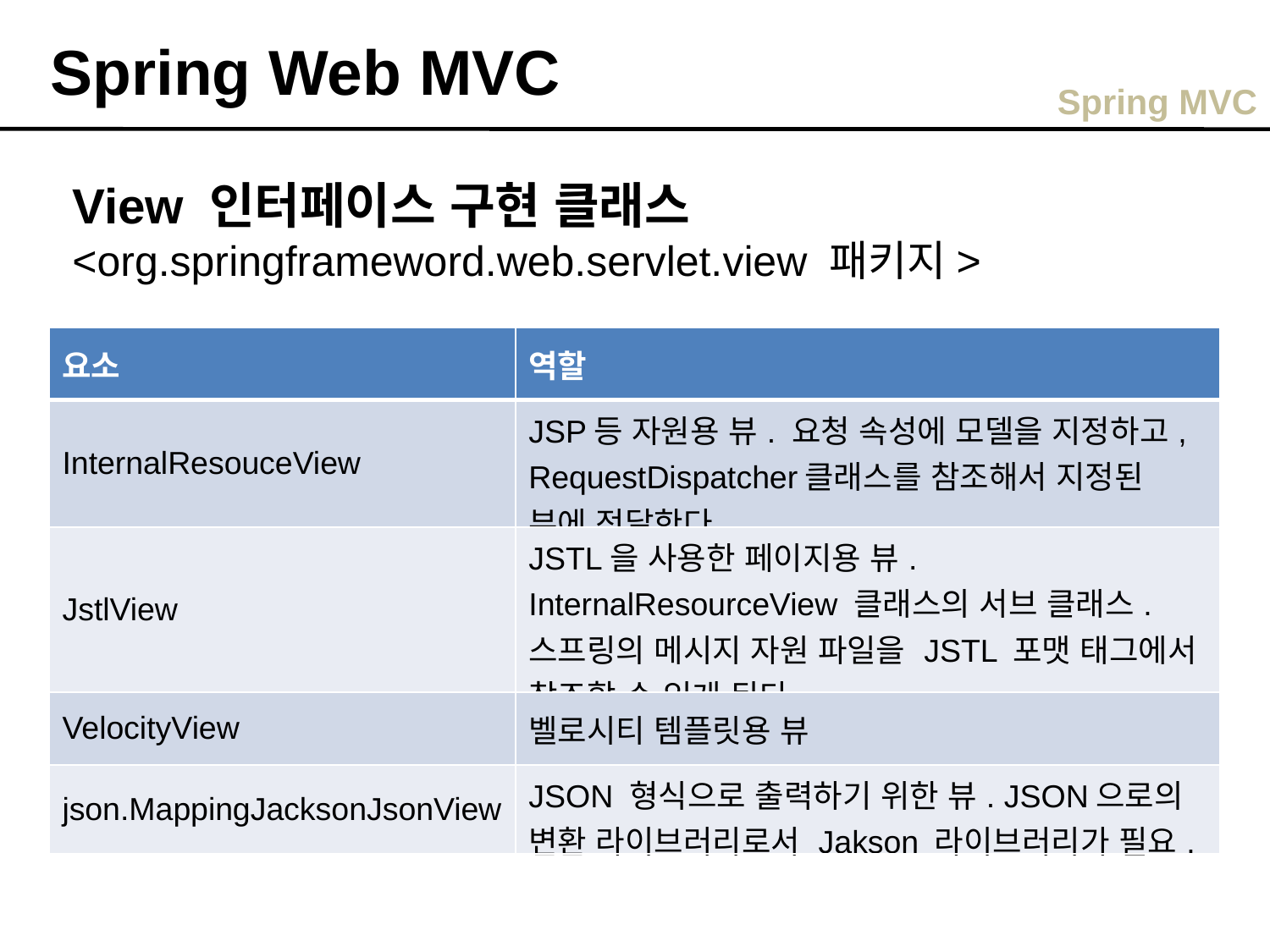

Spring Web MVC
Spring MVC
View 인터페이스 구현 클래스
<org.springframeword.web.servlet.view 패키지>
| 요소 | 역할 |
| --- | --- |
| InternalResouceView | JSP등 자원용 뷰. 요청 속성에 모델을 지정하고, RequestDispatcher클래스를 참조해서 지정된 뷰에 전달한다. |
| JstlView | JSTL을 사용한 페이지용 뷰. InternalResourceView 클래스의 서브 클래스. 스프링의 메시지 자원 파일을 JSTL 포맷 태그에서 참조할 수 있게 된다. |
| VelocityView | 벨로시티 템플릿용 뷰 |
| json.MappingJacksonJsonView | JSON 형식으로 출력하기 위한 뷰. JSON으로의 변환 라이브러리로서 Jakson 라이브러리가 필요. |